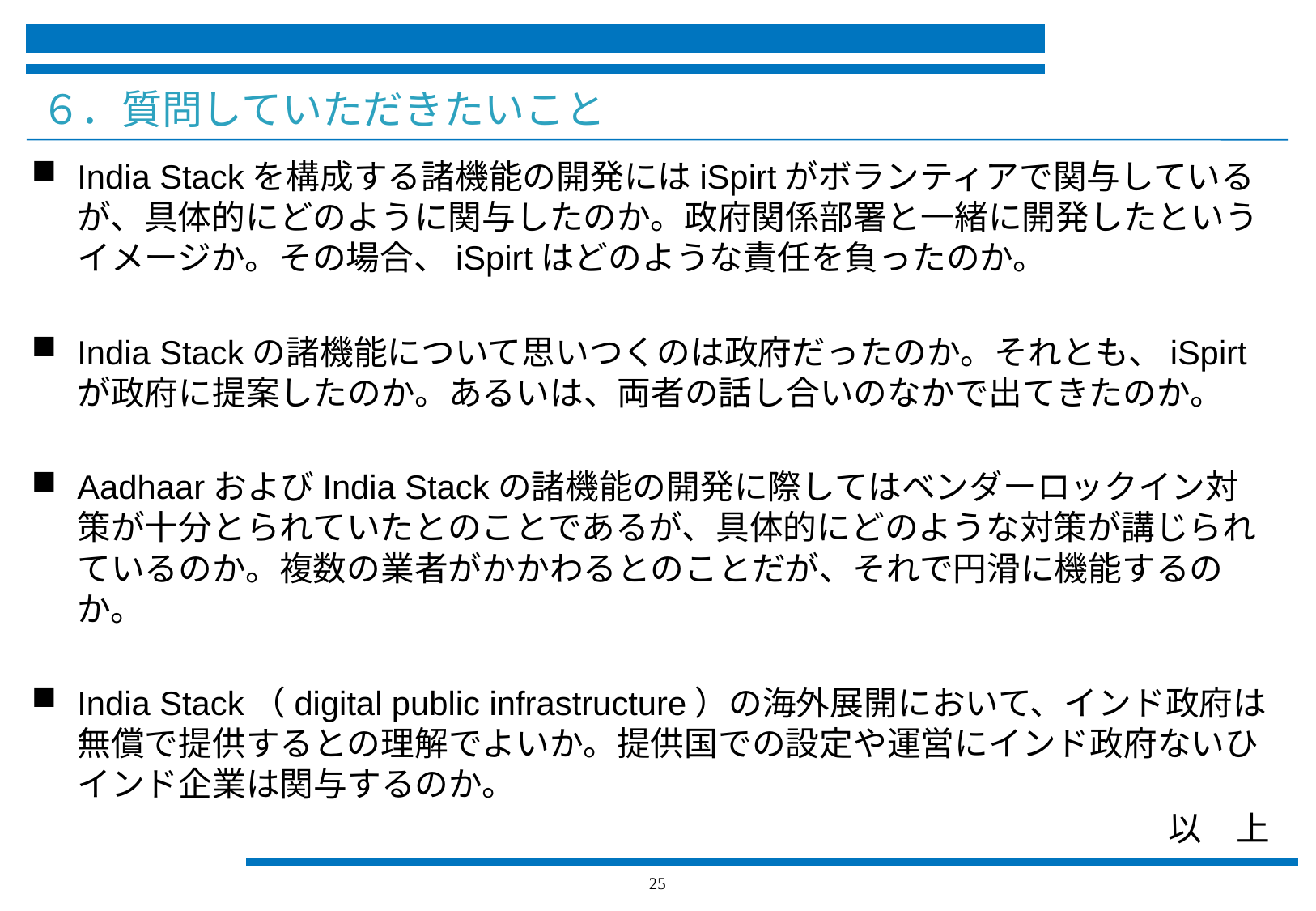

６．質問していただきたいこと
India Stackを構成する諸機能の開発にはiSpirtがボランティアで関与しているが、具体的にどのように関与したのか。政府関係部署と一緒に開発したというイメージか。その場合、iSpirtはどのような責任を負ったのか。

India Stackの諸機能について思いつくのは政府だったのか。それとも、iSpirtが政府に提案したのか。あるいは、両者の話し合いのなかで出てきたのか。

AadhaarおよびIndia Stackの諸機能の開発に際してはベンダーロックイン対策が十分とられていたとのことであるが、具体的にどのような対策が講じられているのか。複数の業者がかかわるとのことだが、それで円滑に機能するのか。

India Stack（digital public infrastructure）の海外展開において、インド政府は無償で提供するとの理解でよいか。提供国での設定や運営にインド政府ないひインド企業は関与するのか。
以　上

25